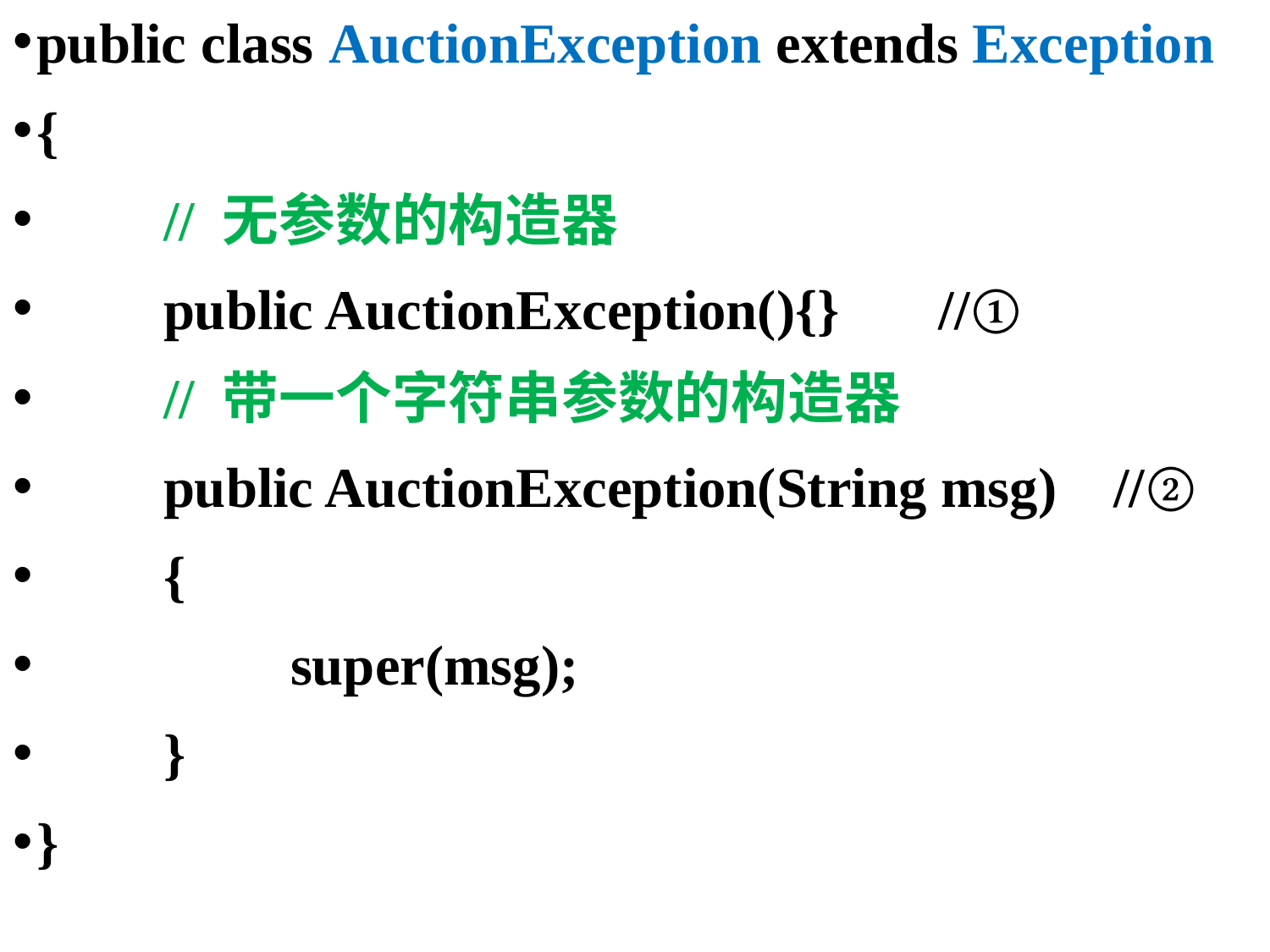

public class AuctionException extends Exception
{
	// 无参数的构造器
	public AuctionException(){}       //①
	// 带一个字符串参数的构造器
	public AuctionException(String msg)    //②
	{
		super(msg);
	}
}